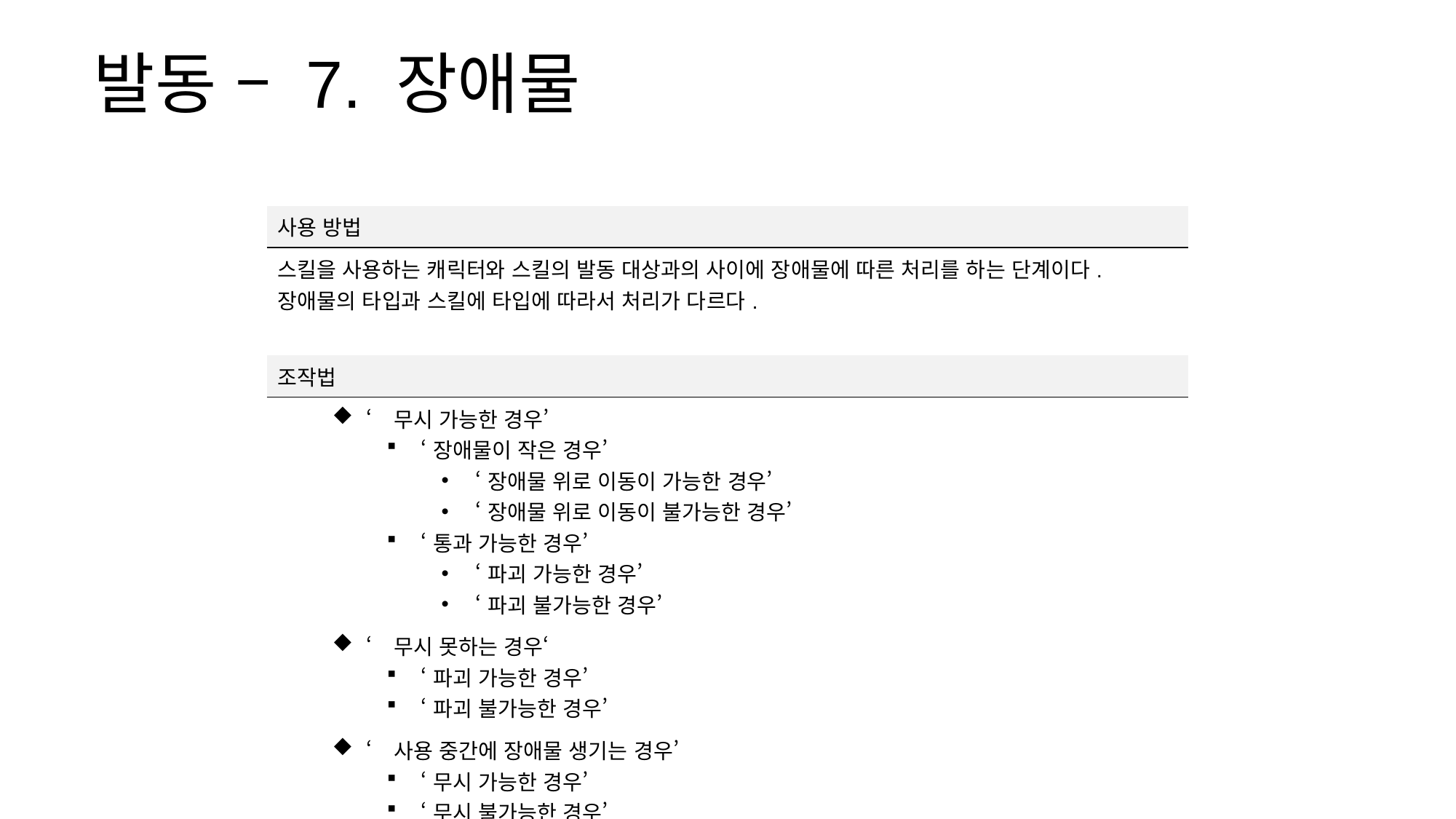

발동 – 7. 장애물
| 사용 방법 |
| --- |
| 스킬을 사용하는 캐릭터와 스킬의 발동 대상과의 사이에 장애물에 따른 처리를 하는 단계이다. 장애물의 타입과 스킬에 타입에 따라서 처리가 다르다. |
|  |
| 조작법 |
| ‘무시 가능한 경우’ ‘장애물이 작은 경우’ ‘장애물 위로 이동이 가능한 경우’ ‘장애물 위로 이동이 불가능한 경우’ ‘통과 가능한 경우’ ‘파괴 가능한 경우’ ‘파괴 불가능한 경우’ |
| ‘무시 못하는 경우‘ ‘파괴 가능한 경우’ ‘파괴 불가능한 경우’ |
| ‘사용 중간에 장애물 생기는 경우’ ‘무시 가능한 경우’ ‘무시 불가능한 경우’ |